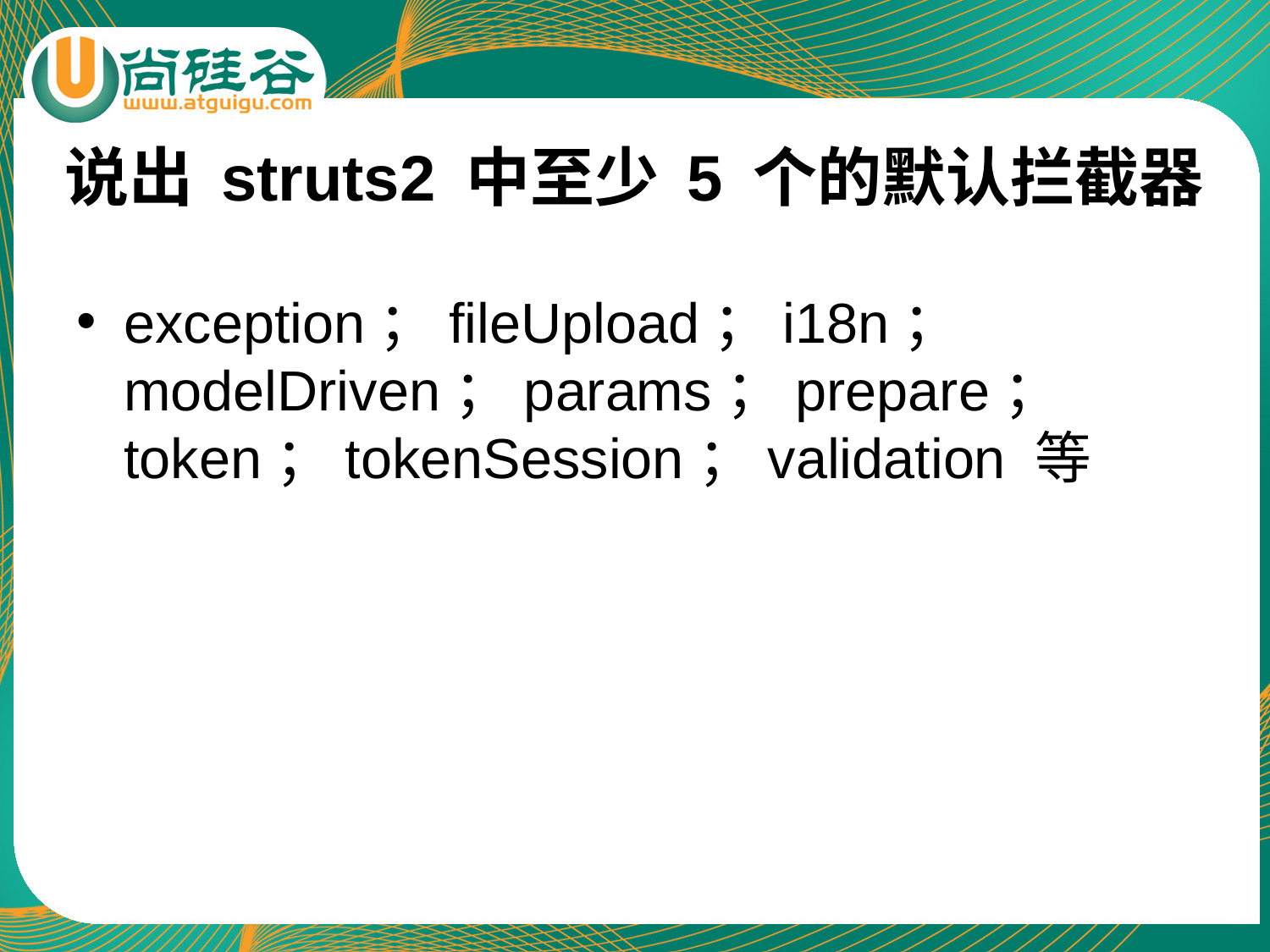

# 说出 struts2 中至少 5 个的默认拦截器
exception；fileUpload；i18n；modelDriven；params；prepare；token；tokenSession；validation 等